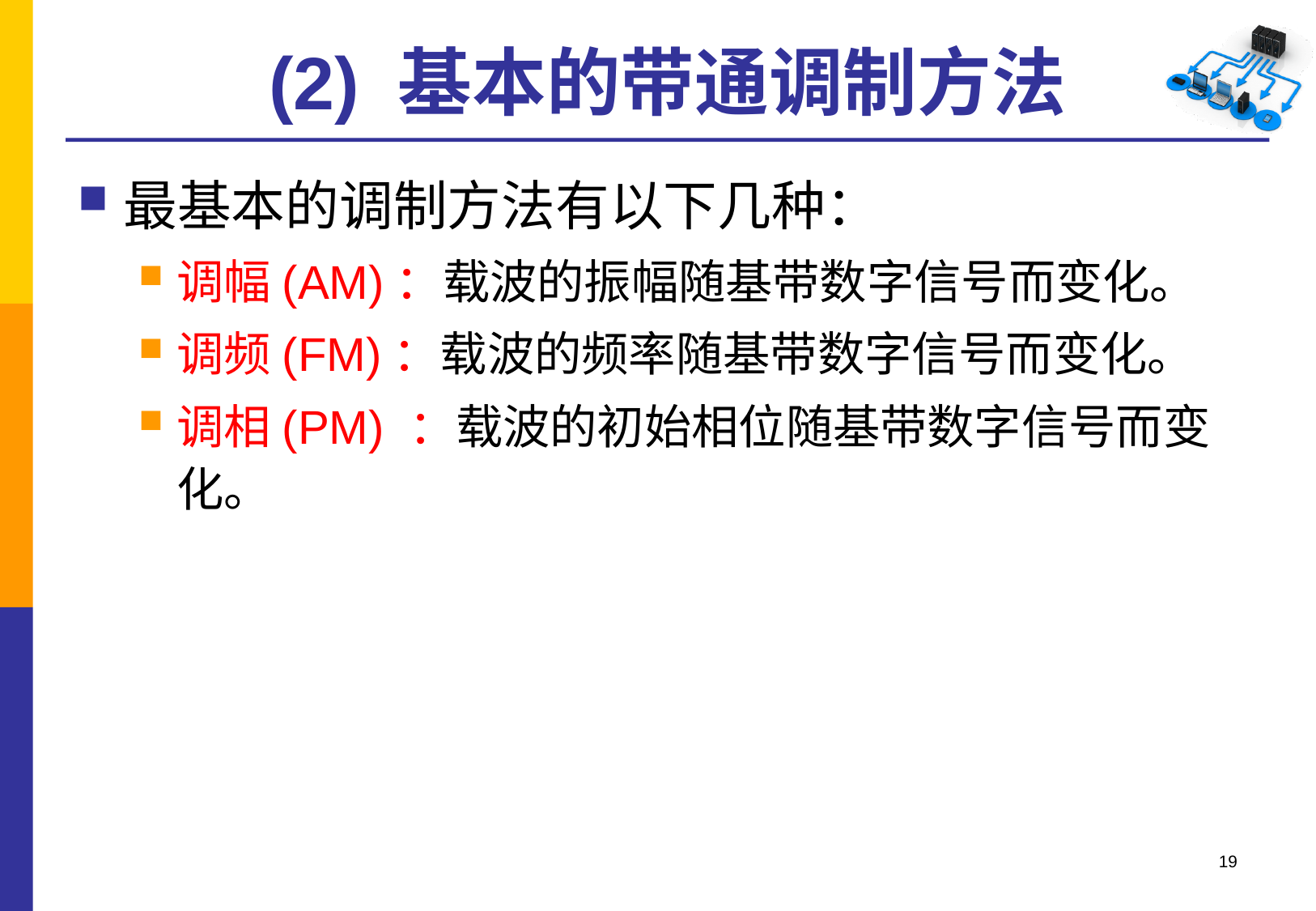

# (2) 基本的带通调制方法
最基本的调制方法有以下几种：
调幅(AM)：载波的振幅随基带数字信号而变化。
调频(FM)：载波的频率随基带数字信号而变化。
调相(PM) ：载波的初始相位随基带数字信号而变化。
19